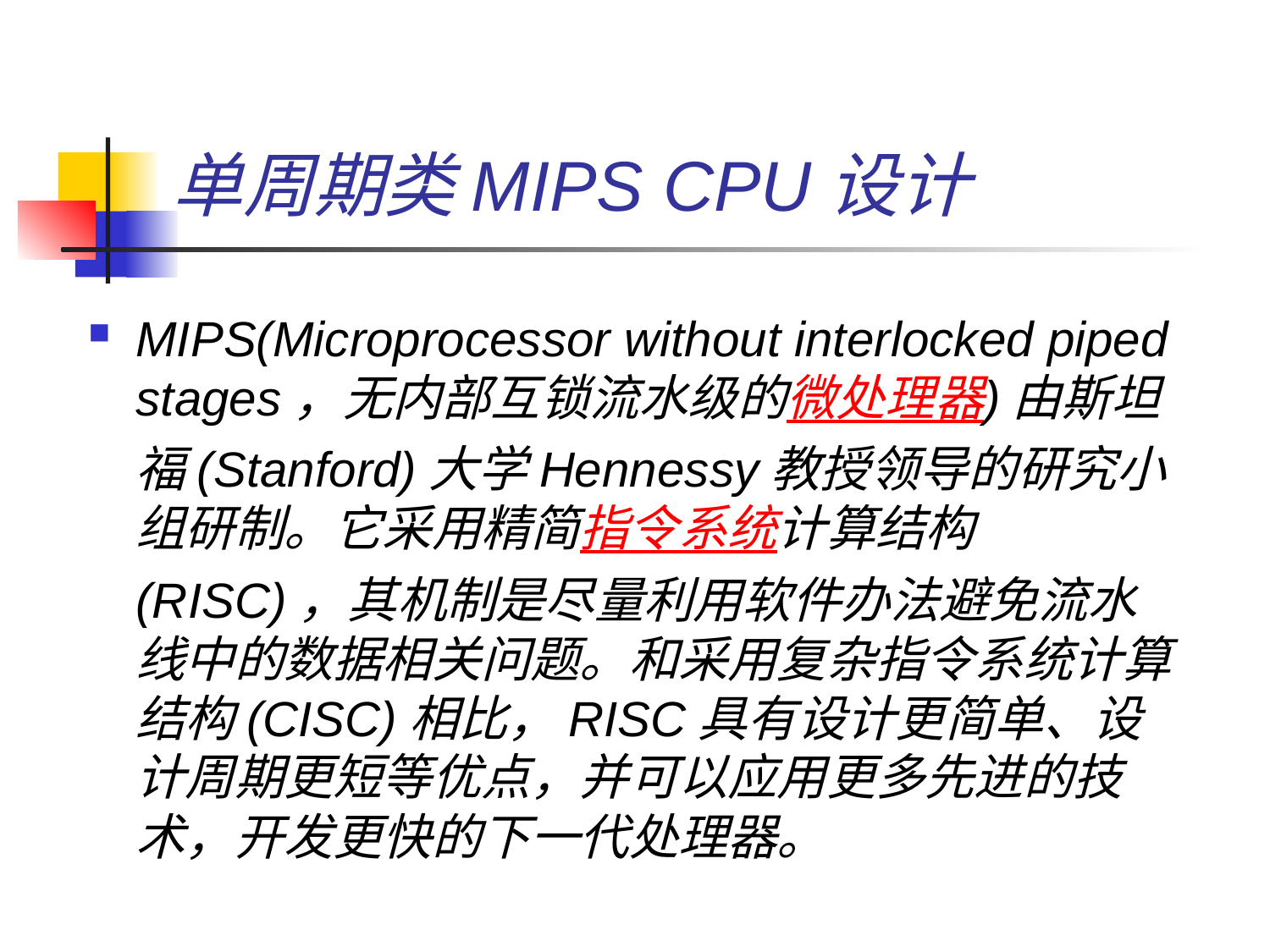

# 单周期类MIPS CPU设计
MIPS(Microprocessor without interlocked piped stages，无内部互锁流水级的微处理器)由斯坦福(Stanford)大学Hennessy教授领导的研究小组研制。它采用精简指令系统计算结构(RISC)，其机制是尽量利用软件办法避免流水线中的数据相关问题。和采用复杂指令系统计算结构(CISC)相比，RISC具有设计更简单、设计周期更短等优点，并可以应用更多先进的技术，开发更快的下一代处理器。